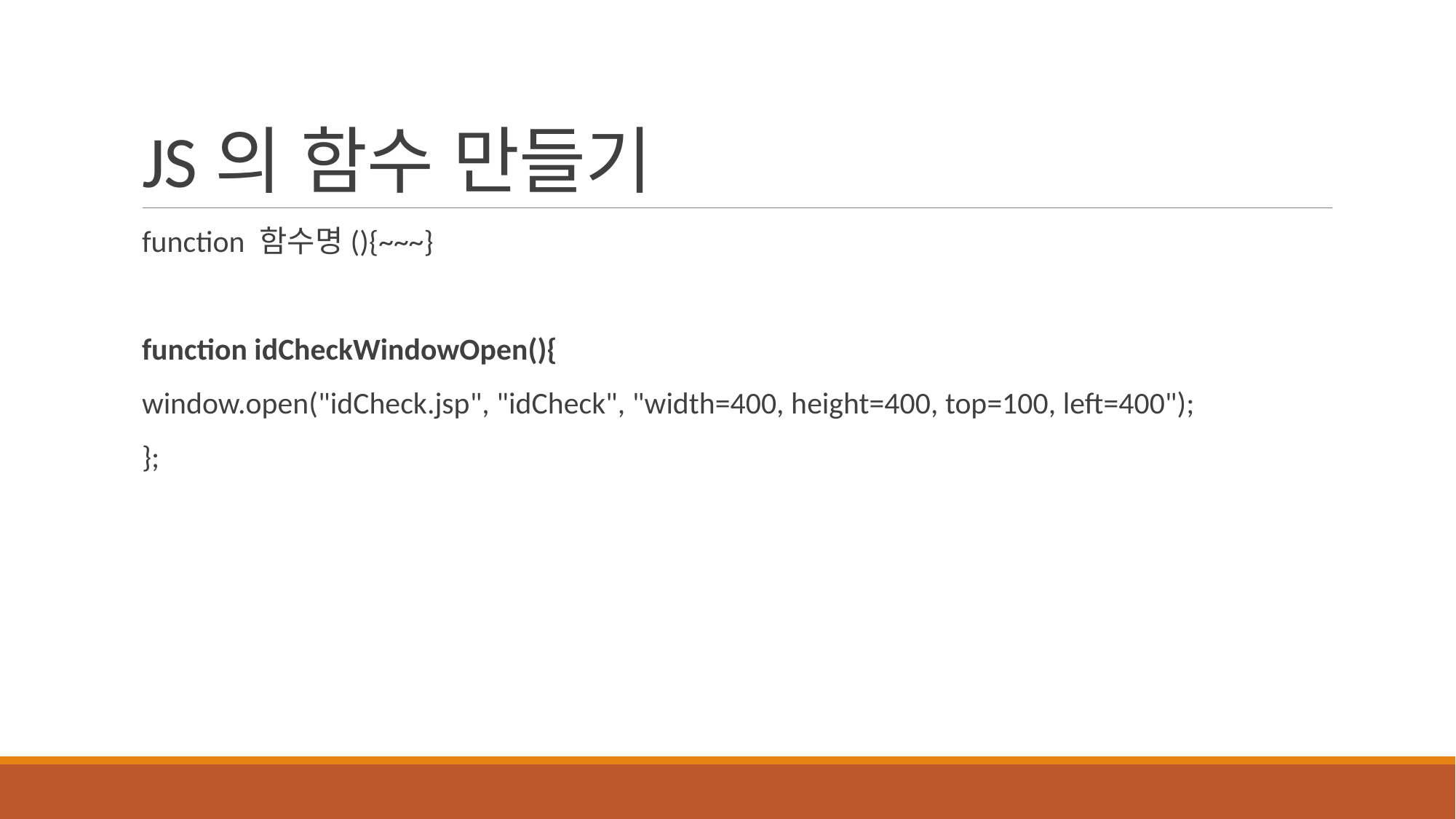

# JS의 함수 만들기
function 함수명(){~~~}

function idCheckWindowOpen(){
window.open("idCheck.jsp", "idCheck", "width=400, height=400, top=100, left=400");
};